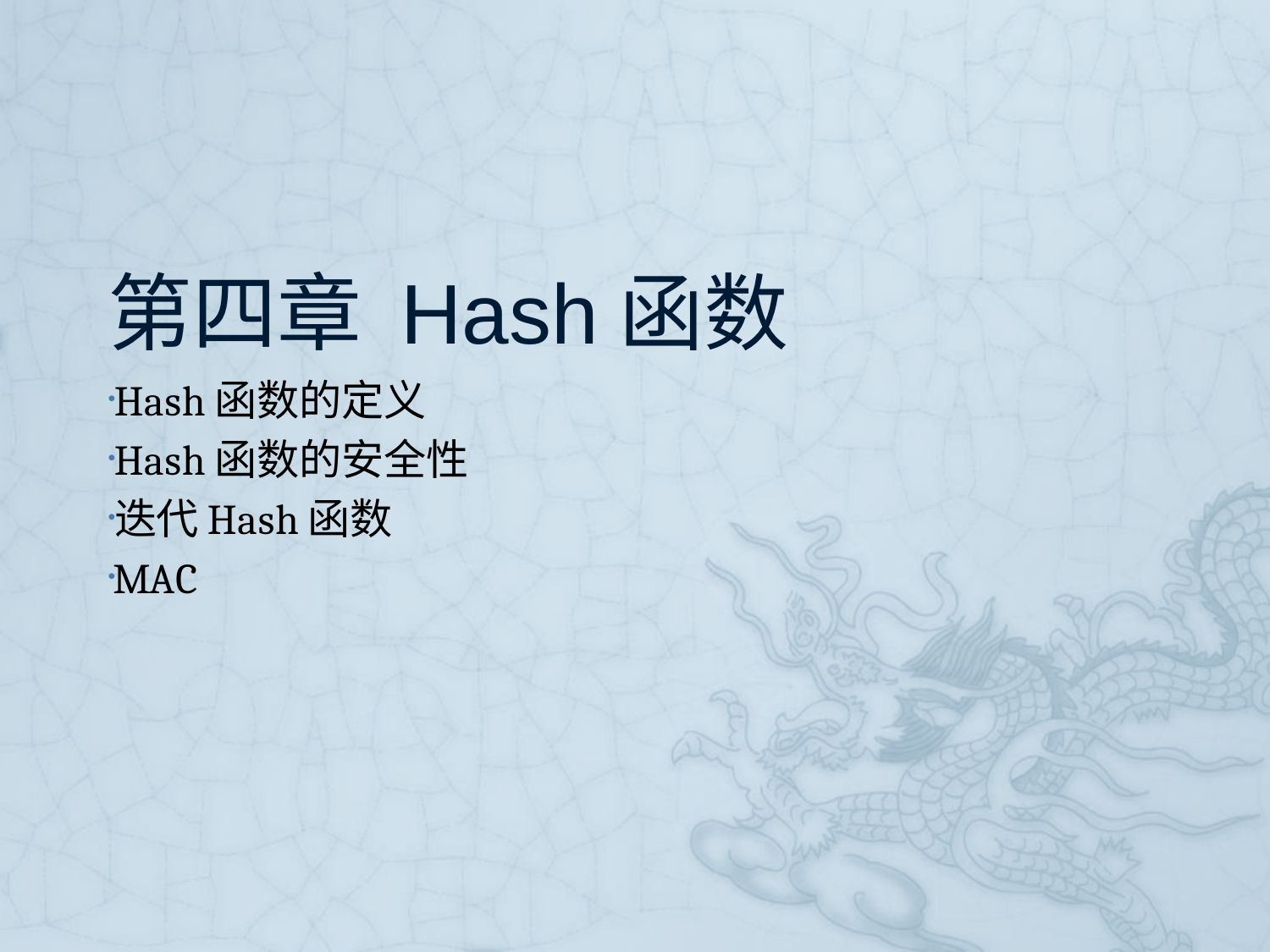

# 第四章 Hash函数
Hash函数的定义
Hash函数的安全性
迭代Hash函数
MAC